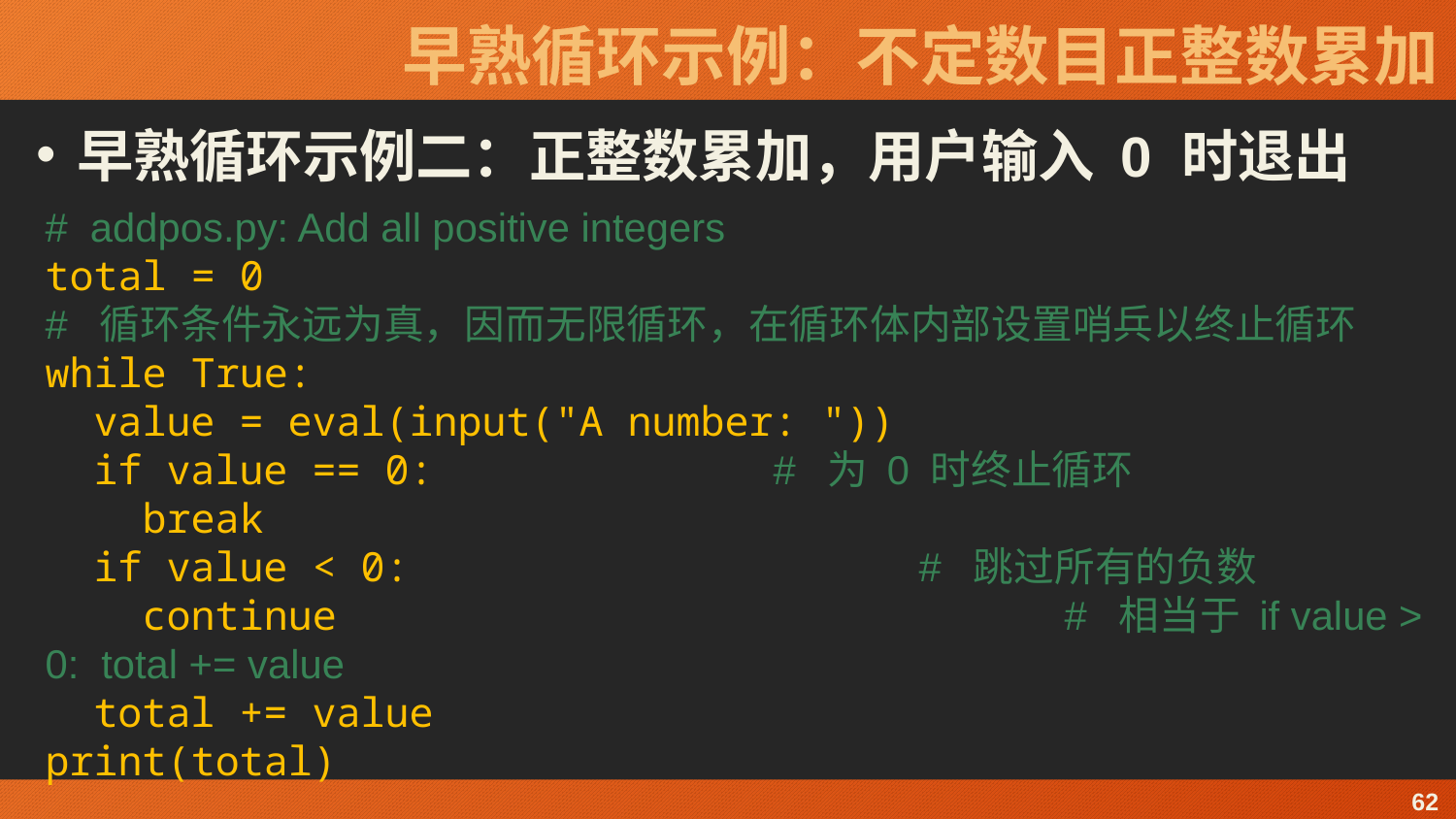

# 早熟循环示例：不定数目正整数累加
早熟循环示例二：正整数累加，用户输入 0 时退出
#  addpos.py: Add all positive integers
total = 0
#  循环条件永远为真，因而无限循环，在循环体内部设置哨兵以终止循环
while True:
  value = eval(input("A number: "))
  if value == 0:			#  为 0 时终止循环
    break
  if value < 0:				#  跳过所有的负数
    continue					#  相当于 if value > 0:  total += value
  total += value
print(total)
62